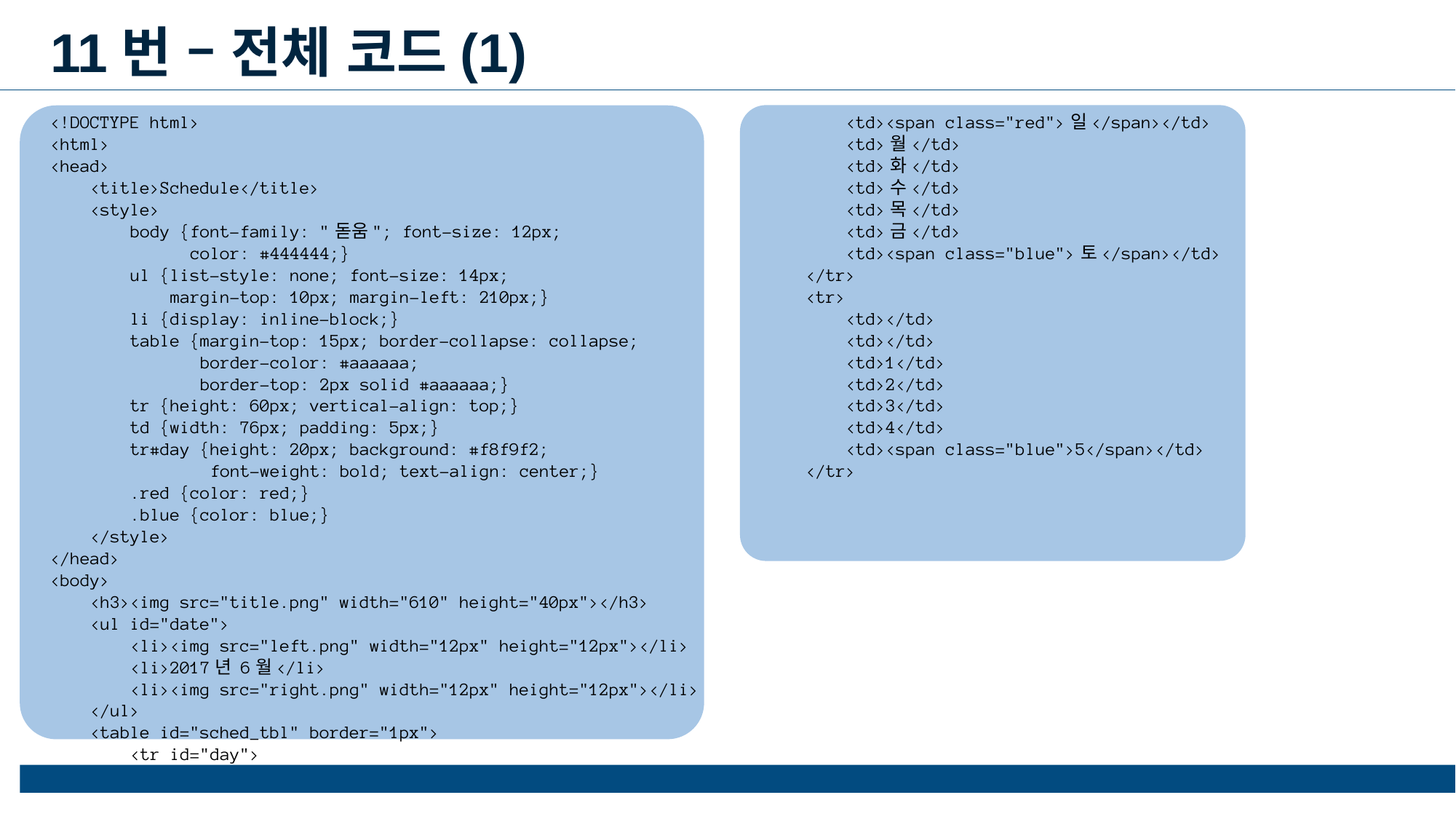

11번 – 전체 코드(1)

<!DOCTYPE html>
<html>
<head>
    <title>Schedule</title>
    <style>
        body {font-family: "돋움"; font-size: 12px;
              color: #444444;}
        ul {list-style: none; font-size: 14px;
            margin-top: 10px; margin-left: 210px;}
        li {display: inline-block;}
        table {margin-top: 15px; border-collapse: collapse;
               border-color: #aaaaaa;
               border-top: 2px solid #aaaaaa;}
        tr {height: 60px; vertical-align: top;}
        td {width: 76px; padding: 5px;}
        tr#day {height: 20px; background: #f8f9f2;
                font-weight: bold; text-align: center;}
        .red {color: red;}
        .blue {color: blue;}
    </style>
</head>
<body>
    <h3><img src="title.png" width="610" height="40px"></h3>
    <ul id="date">
        <li><img src="left.png" width="12px" height="12px"></li>
        <li>2017년 6월</li>
        <li><img src="right.png" width="12px" height="12px"></li>
    </ul>
    <table id="sched_tbl" border="1px">
        <tr id="day">
            <td><span class="red">일</span></td>
            <td>월</td>
            <td>화</td>
            <td>수</td>
            <td>목</td>
            <td>금</td>
            <td><span class="blue">토</span></td>
        </tr>
        <tr>
            <td></td>
            <td></td>
            <td>1</td>
            <td>2</td>
            <td>3</td>
            <td>4</td>
            <td><span class="blue">5</span></td>
        </tr>